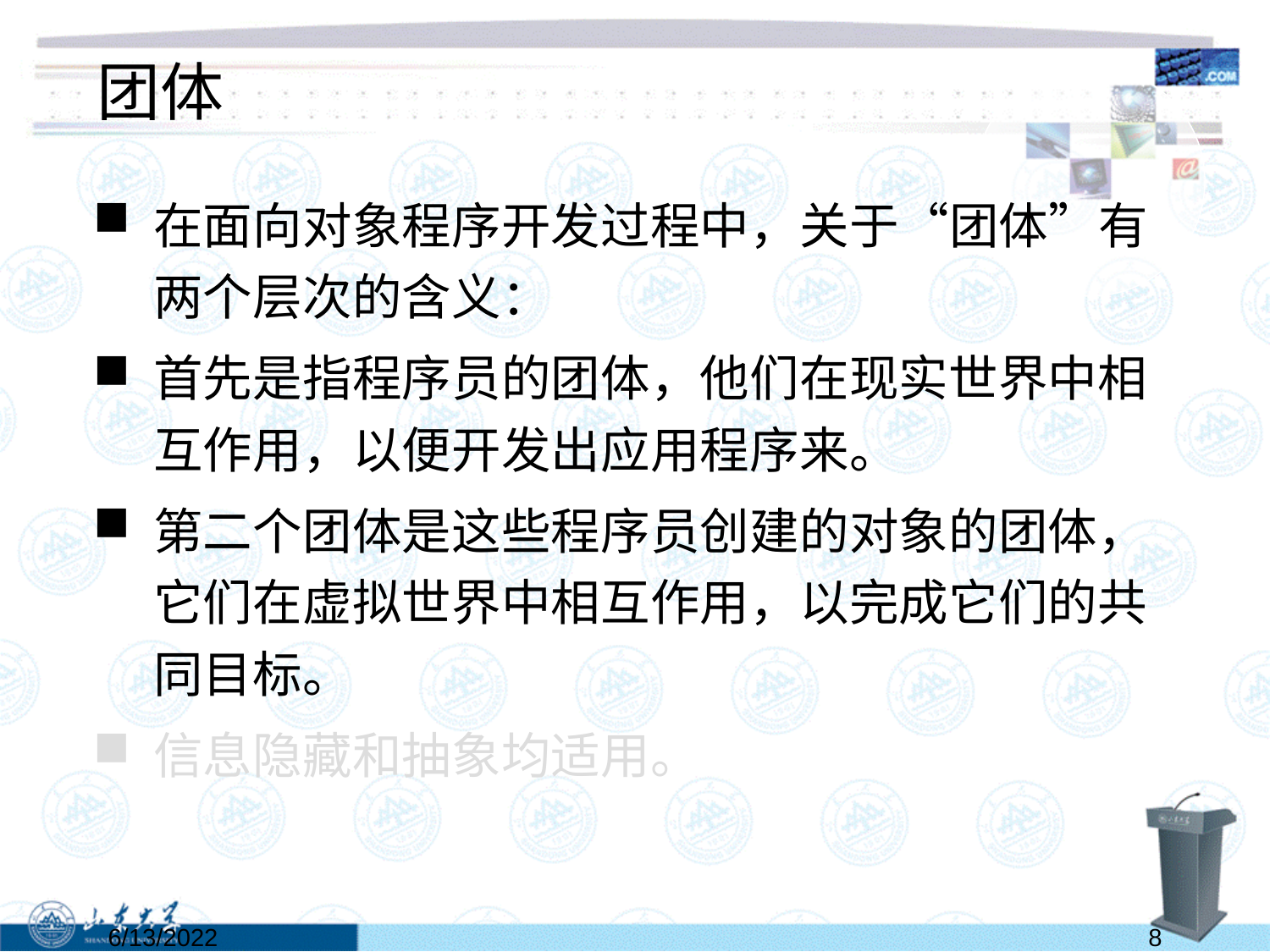

# 团体
在面向对象程序开发过程中，关于“团体”有两个层次的含义：
首先是指程序员的团体，他们在现实世界中相互作用，以便开发出应用程序来。
第二个团体是这些程序员创建的对象的团体，它们在虚拟世界中相互作用，以完成它们的共同目标。
信息隐藏和抽象均适用。
6/13/2022
8